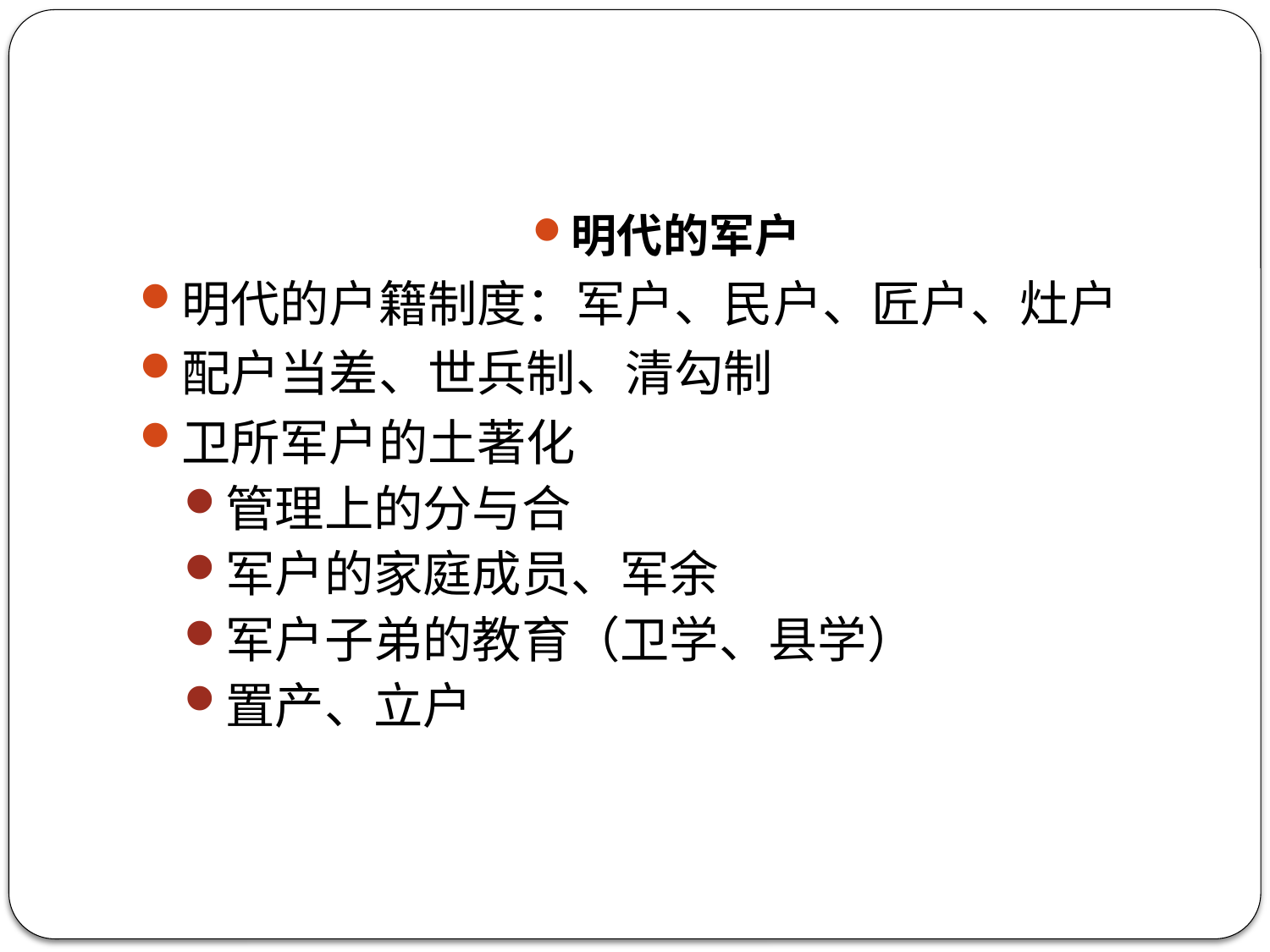

#
明代的军户
明代的户籍制度：军户、民户、匠户、灶户
配户当差、世兵制、清勾制
卫所军户的土著化
管理上的分与合
军户的家庭成员、军余
军户子弟的教育（卫学、县学）
置产、立户